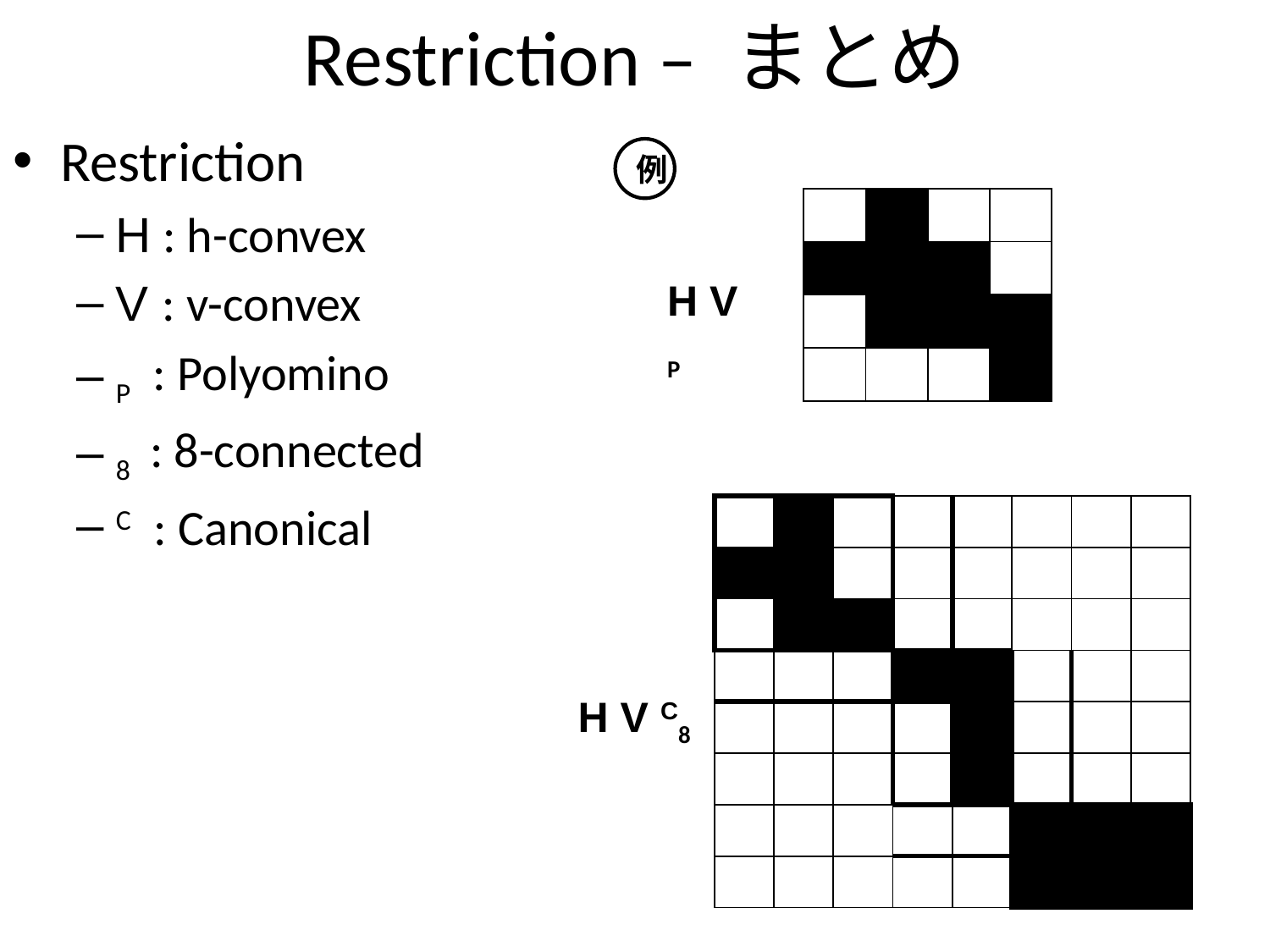

# Restriction – まとめ
Restriction
H : h-convex
V : v-convex
P  : Polyomino
8   : 8-connected
C  : Canonical
例
|  |  |  |  |
| --- | --- | --- | --- |
|  |  |  |  |
|  |  |  |  |
|  |  |  |  |
H V P
|  |  |  |  |  |  |  |  |
| --- | --- | --- | --- | --- | --- | --- | --- |
|  |  |  |  |  |  |  |  |
|  |  |  |  |  |  |  |  |
|  |  |  |  |  |  |  |  |
|  |  |  |  |  |  |  |  |
|  |  |  |  |  |  |  |  |
|  |  |  |  |  |  |  |  |
|  |  |  |  |  |  |  |  |
H V C8